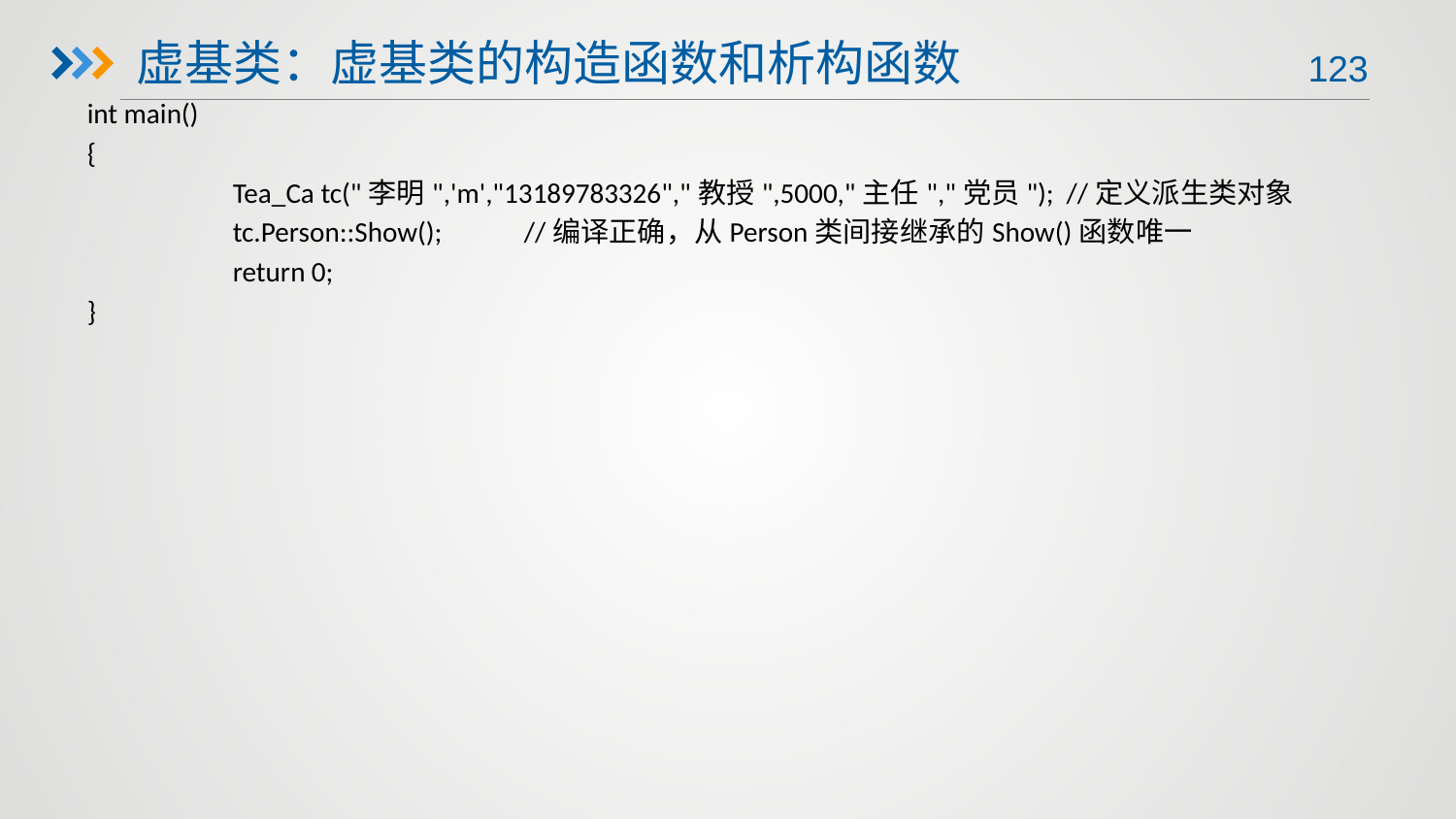

虚基类：虚基类的构造函数和析构函数
int main()
{
	Tea_Ca tc("李明",'m',"13189783326","教授",5000,"主任","党员");  //定义派生类对象
 	tc.Person::Show();     	//编译正确，从Person类间接继承的Show()函数唯一
	return 0;
}